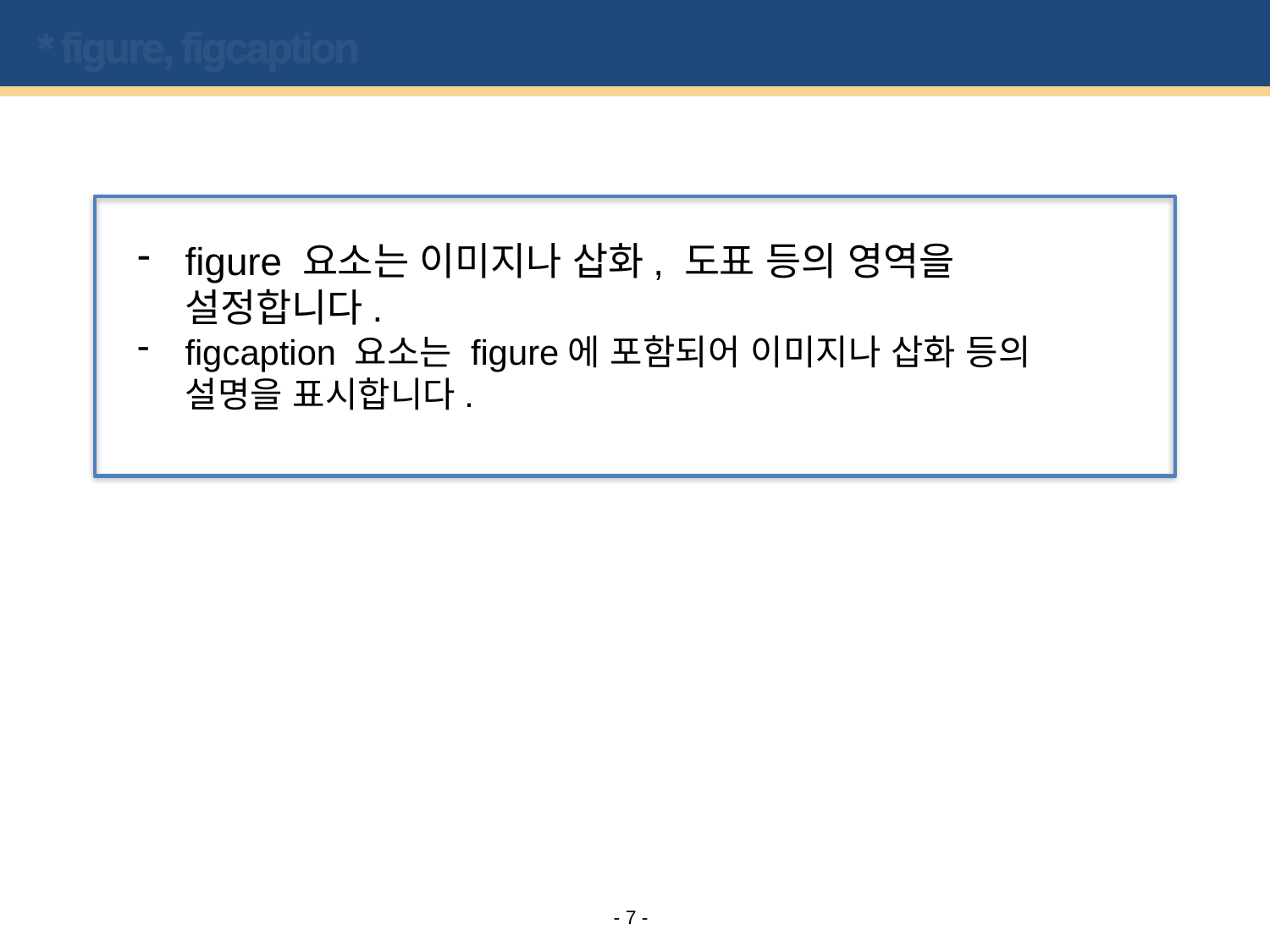

# * figure, figcaption

figure 요소는 이미지나 삽화, 도표 등의 영역을 설정합니다.
figcaption 요소는 figure에 포함되어 이미지나 삽화 등의 설명을 표시합니다.